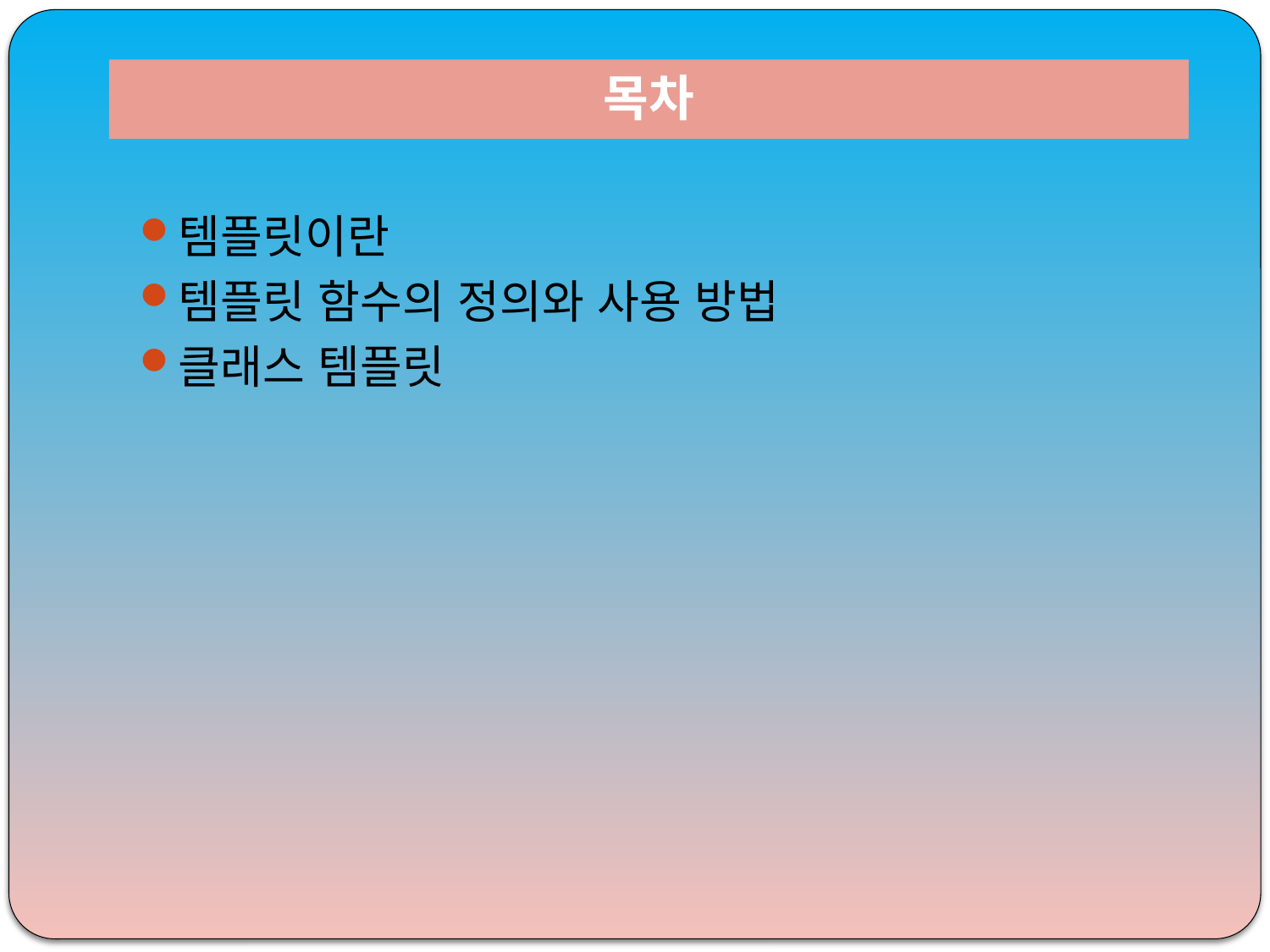

# 목차
템플릿이란
템플릿 함수의 정의와 사용 방법
클래스 템플릿